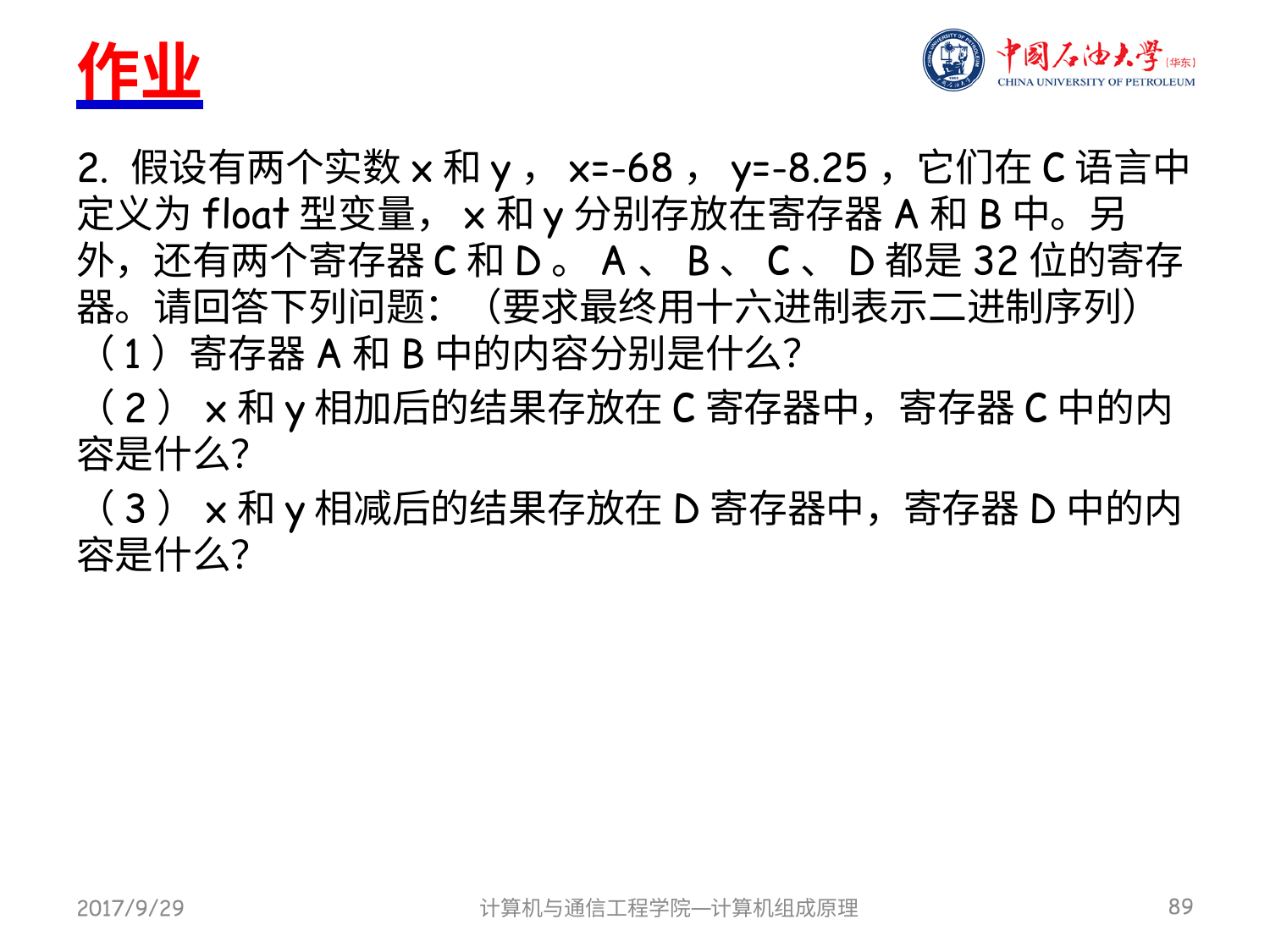

# 作业
2. 假设有两个实数x和y，x=-68，y=-8.25，它们在C语言中定义为float型变量，x和y分别存放在寄存器A和B中。另外，还有两个寄存器C和D。A、B、C、D都是32位的寄存器。请回答下列问题：（要求最终用十六进制表示二进制序列）（1）寄存器A和B中的内容分别是什么？
（2）x和y相加后的结果存放在C寄存器中，寄存器C中的内容是什么？
（3）x和y相减后的结果存放在D寄存器中，寄存器D中的内容是什么？

2017/9/29
计算机与通信工程学院—计算机组成原理
89